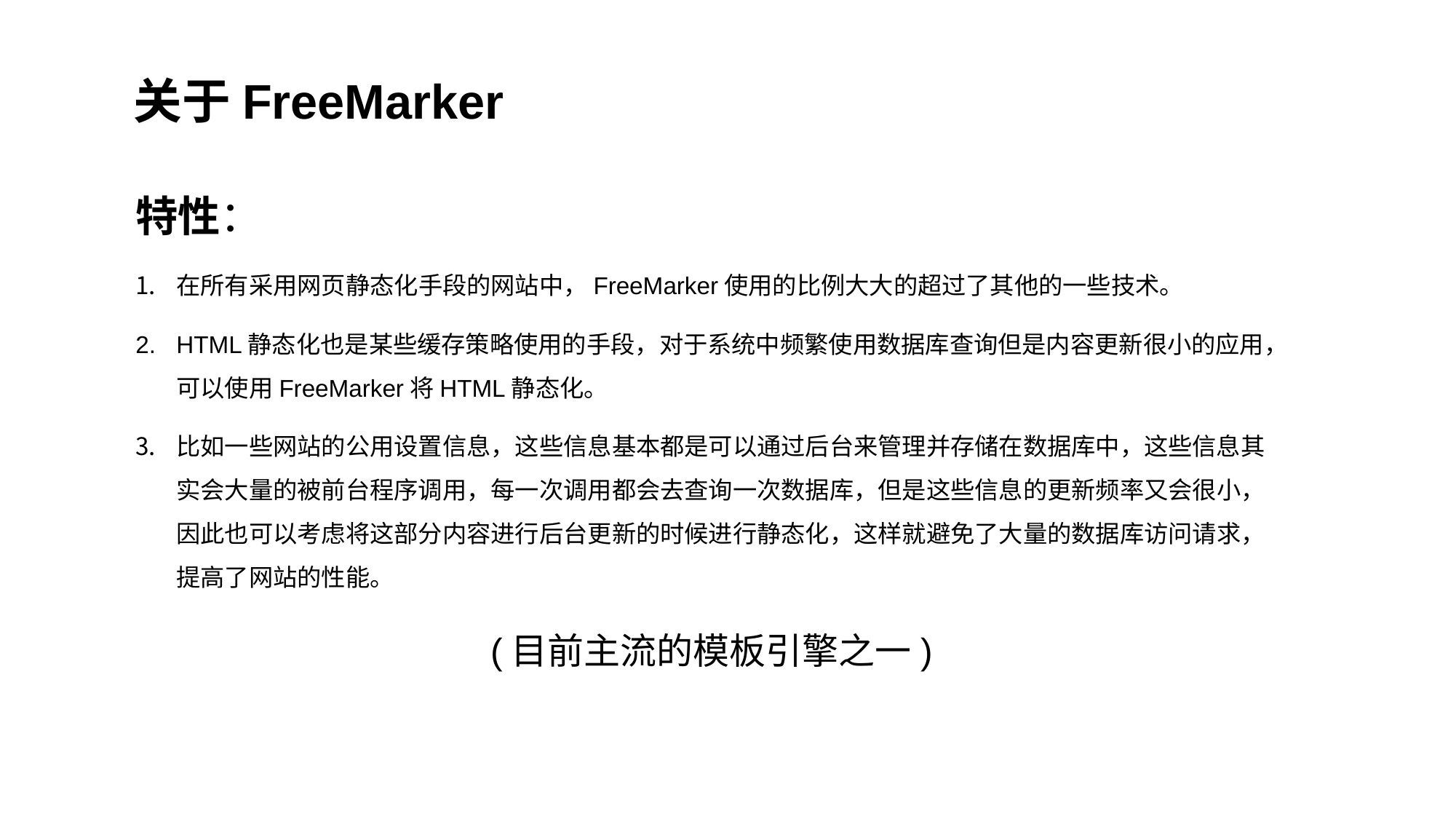

# 关于FreeMarker
特性：
在所有采用网页静态化手段的网站中，FreeMarker使用的比例大大的超过了其他的一些技术。
HTML静态化也是某些缓存策略使用的手段，对于系统中频繁使用数据库查询但是内容更新很小的应用，可以使用FreeMarker将HTML静态化。
比如一些网站的公用设置信息，这些信息基本都是可以通过后台来管理并存储在数据库中，这些信息其实会大量的被前台程序调用，每一次调用都会去查询一次数据库，但是这些信息的更新频率又会很小，因此也可以考虑将这部分内容进行后台更新的时候进行静态化，这样就避免了大量的数据库访问请求，提高了网站的性能。
(目前主流的模板引擎之一)